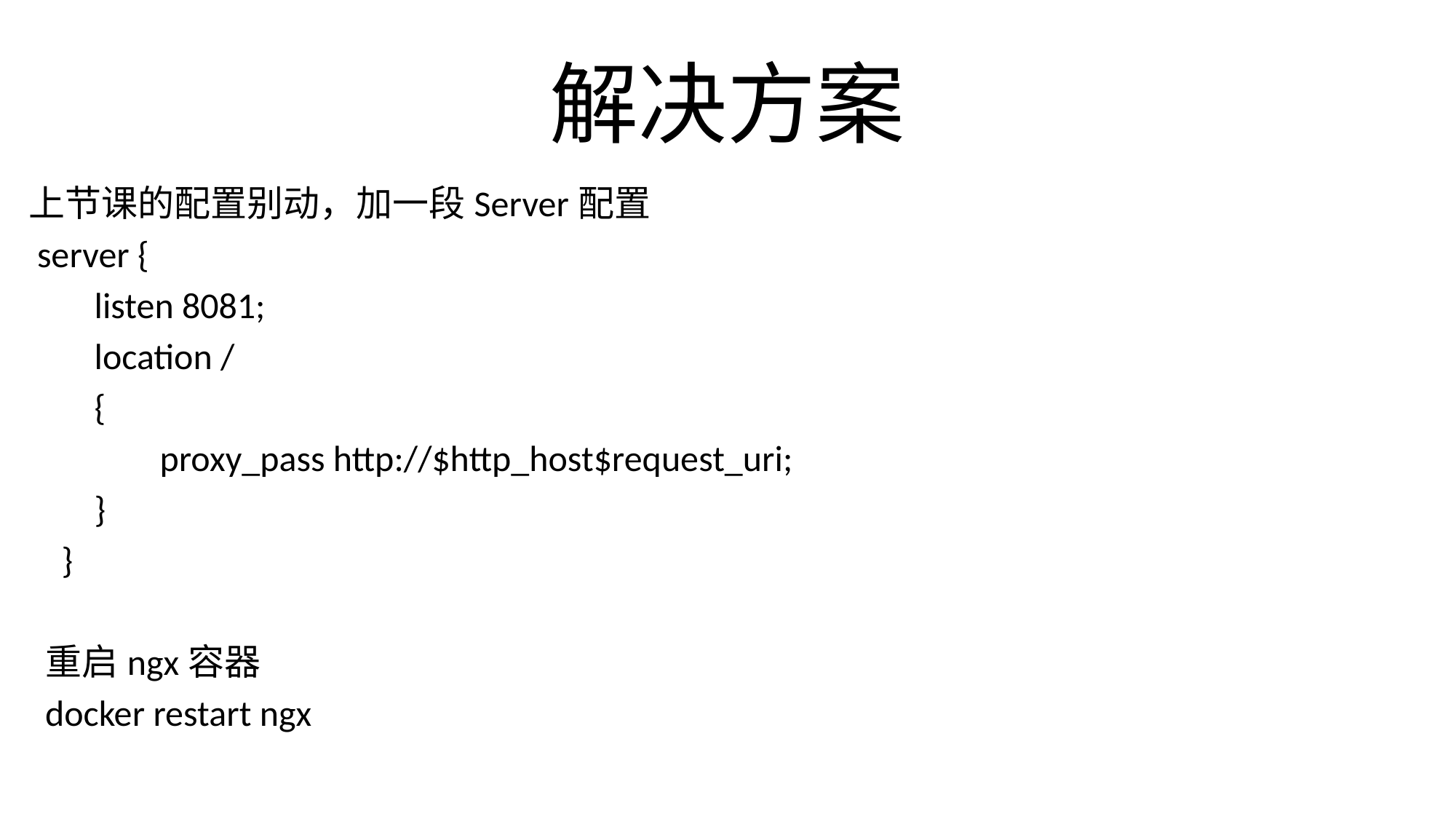

# 解决方案
上节课的配置别动，加一段Server配置
 server {
        listen 8081;
        location /
        {
                proxy_pass http://$http_host$request_uri;
        }
    }

 重启ngx容器
  docker restart ngx